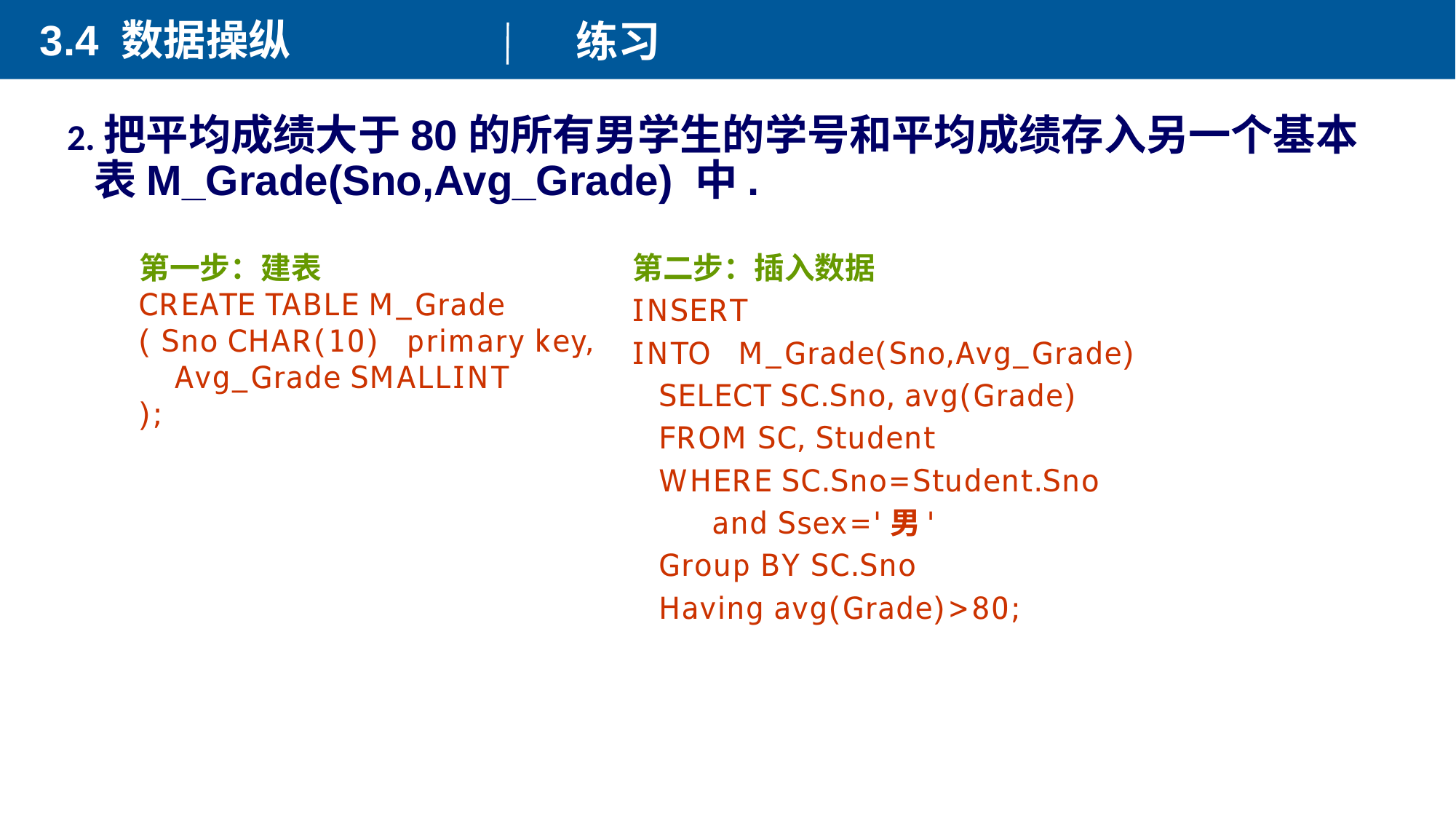

3.4 数据操纵
练习
2.把平均成绩大于80的所有男学生的学号和平均成绩存入另一个基本表M_Grade(Sno,Avg_Grade) 中.
第一步：建表
CREATE TABLE M_Grade
( Sno CHAR(10)   primary key,
    Avg_Grade SMALLINT
);
第二步：插入数据
INSERT
INTO   M_Grade(Sno,Avg_Grade)
   SELECT SC.Sno, avg(Grade)
   FROM SC, Student
   WHERE SC.Sno=Student.Sno
         and Ssex='男'
   Group BY SC.Sno
   Having avg(Grade)>80;